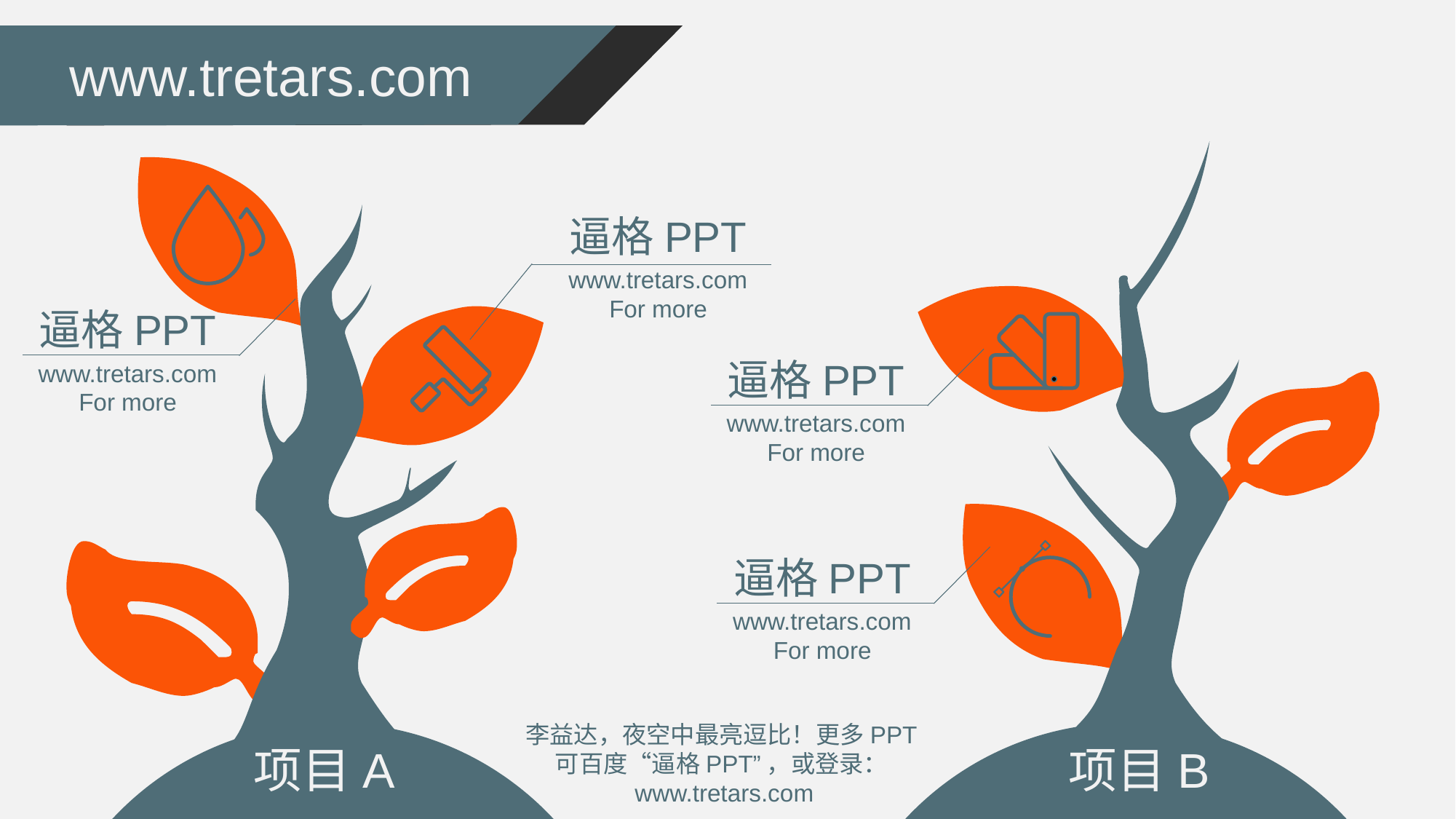

www.tretars.com

逼格PPT

www.tretars.com
For more

逼格PPT

逼格PPT
www.tretars.com
For more

www.tretars.com
For more

逼格PPT
www.tretars.com
For more
李益达，夜空中最亮逗比！更多PPT可百度“逼格PPT”，或登录：www.tretars.com

项目B
项目A